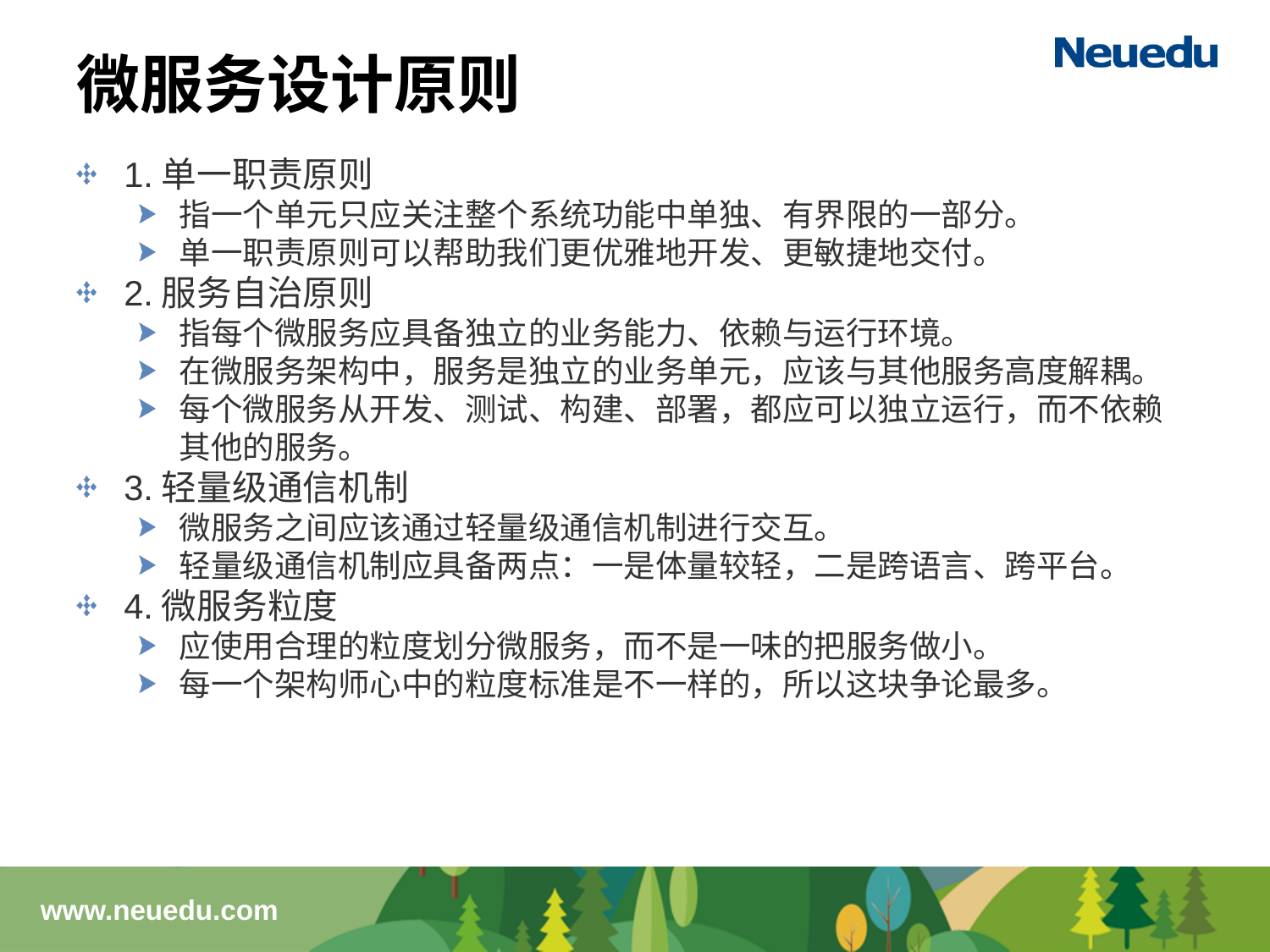

# 微服务设计原则
1.单一职责原则
指一个单元只应关注整个系统功能中单独、有界限的一部分。
单一职责原则可以帮助我们更优雅地开发、更敏捷地交付。
2.服务自治原则
指每个微服务应具备独立的业务能力、依赖与运行环境。
在微服务架构中，服务是独立的业务单元，应该与其他服务高度解耦。
每个微服务从开发、测试、构建、部署，都应可以独立运行，而不依赖其他的服务。
3.轻量级通信机制
微服务之间应该通过轻量级通信机制进行交互。
轻量级通信机制应具备两点：一是体量较轻，二是跨语言、跨平台。
4.微服务粒度
应使用合理的粒度划分微服务，而不是一味的把服务做小。
每一个架构师心中的粒度标准是不一样的，所以这块争论最多。